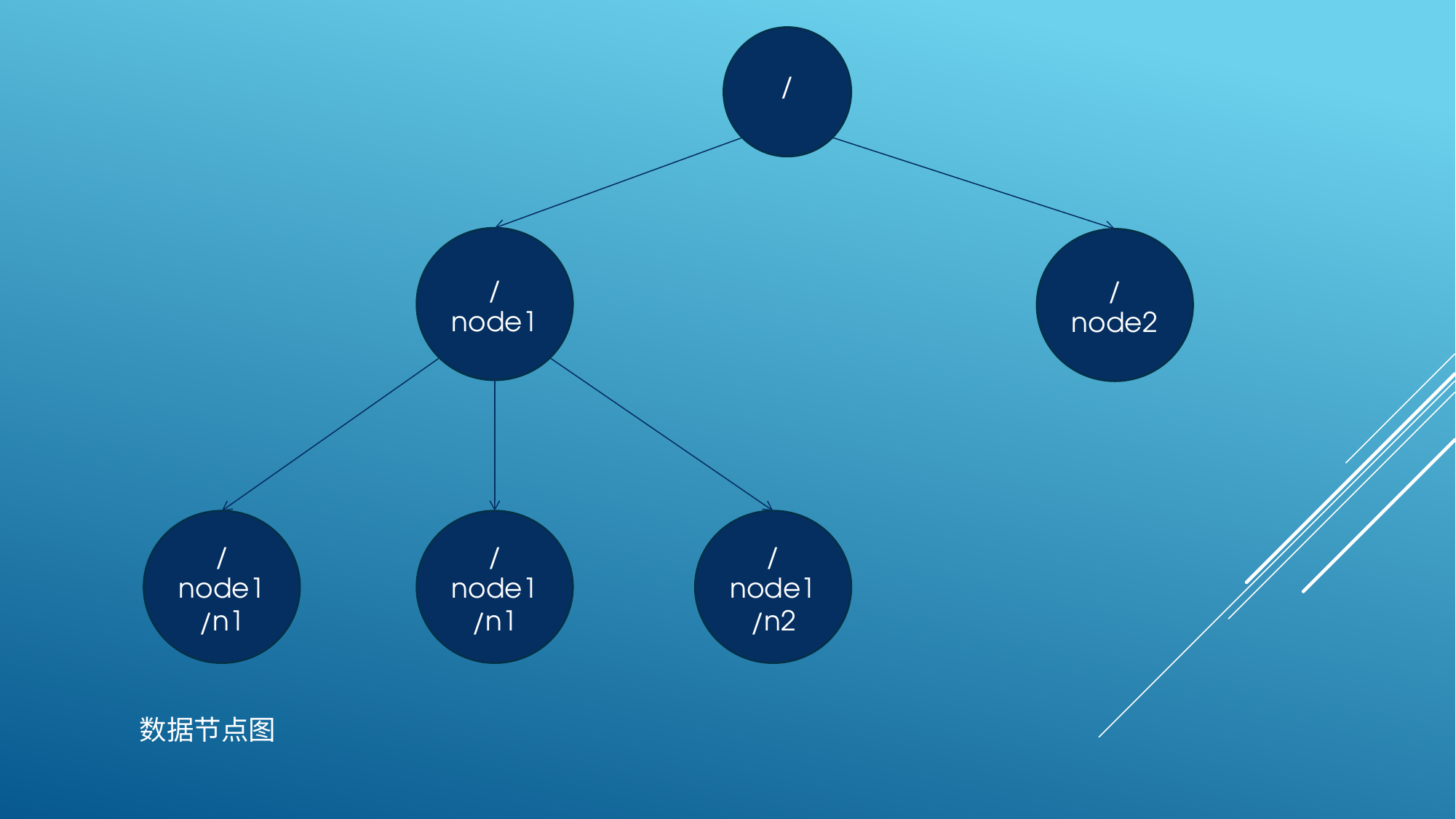

/
/node1
/node2
/node1/n1
/node1/n1
/node1/n2
数据节点图